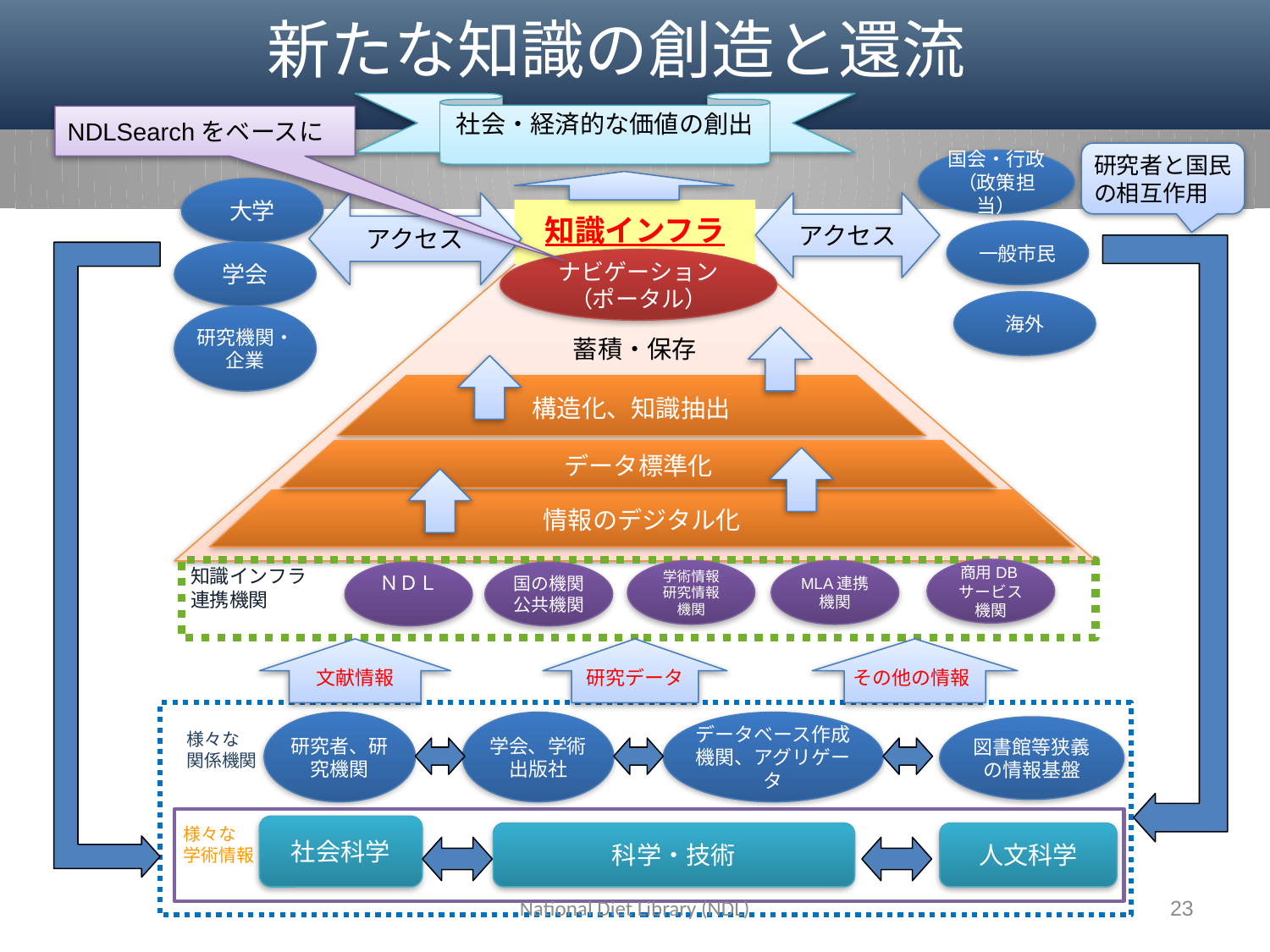

# 新たな知識の創造と還流
社会・経済的な価値の創出
NDLSearchをベースに
研究者と国民の相互作用

国会・行政（政策担当）

大学
アクセス
アクセス
知識インフラ
一般市民
学会
ナビゲーション
（ポータル）
蓄積・保存
海外
研究機関・企業

構造化、知識抽出
データ標準化

情報のデジタル化

商用DBサービス機関
知識インフラ
連携機関
学術情報
研究情報
機関
MLA連携機関
ＮＤＬ

国の機関
公共機関
文献情報
研究データ
その他の情報

　様々な
　関係機関
研究者、研究機関
学会、学術出版社
データベース作成機関、アグリゲータ
図書館等狭義の情報基盤

様々な
学術情報

社会科学
科学・技術
人文科学

National Diet Library (NDL)
23